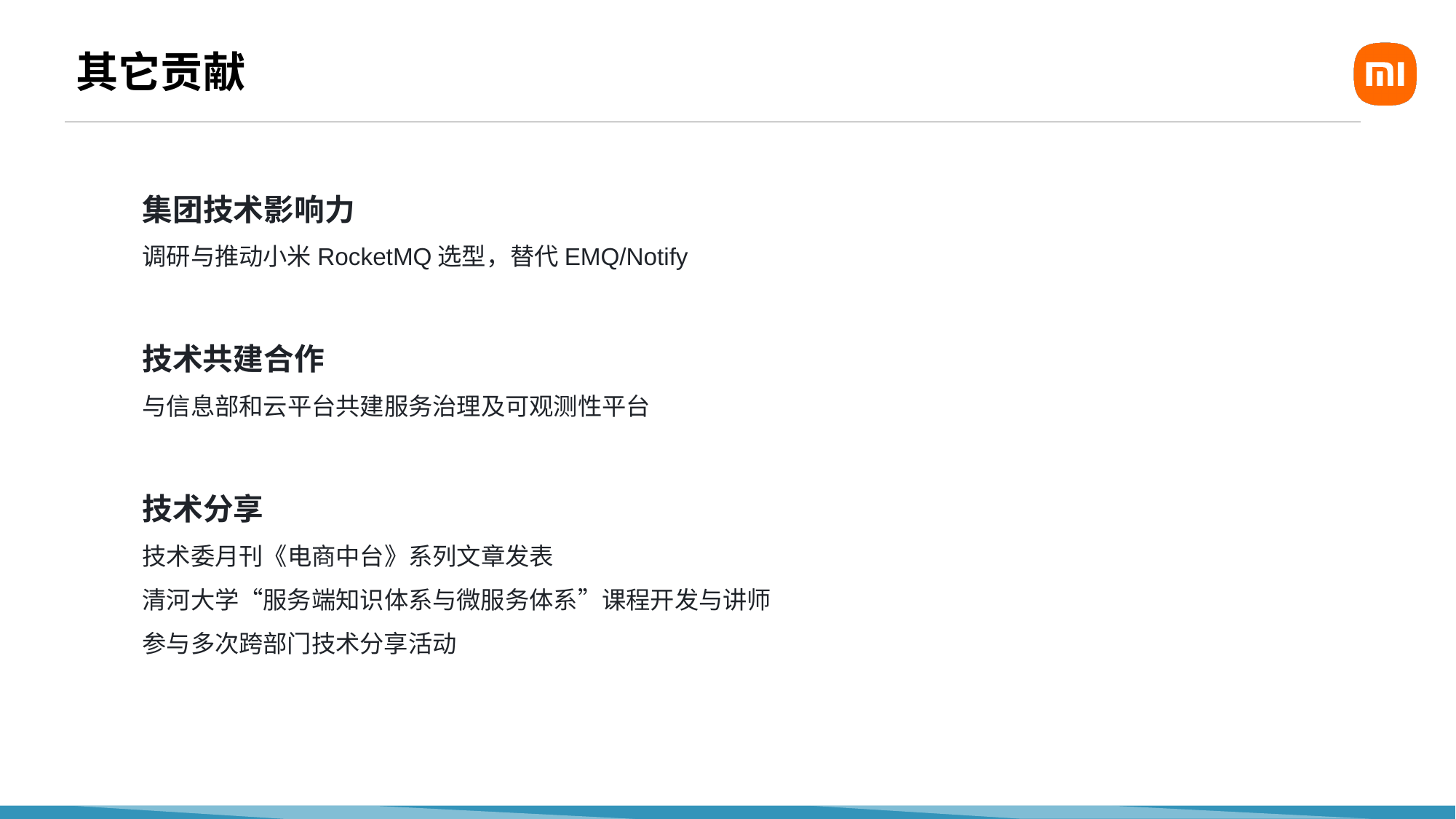

# 其它贡献
集团技术影响力
调研与推动小米RocketMQ选型，替代EMQ/Notify
技术共建合作
与信息部和云平台共建服务治理及可观测性平台
技术分享
技术委月刊《电商中台》系列文章发表
清河大学“服务端知识体系与微服务体系”课程开发与讲师
参与多次跨部门技术分享活动